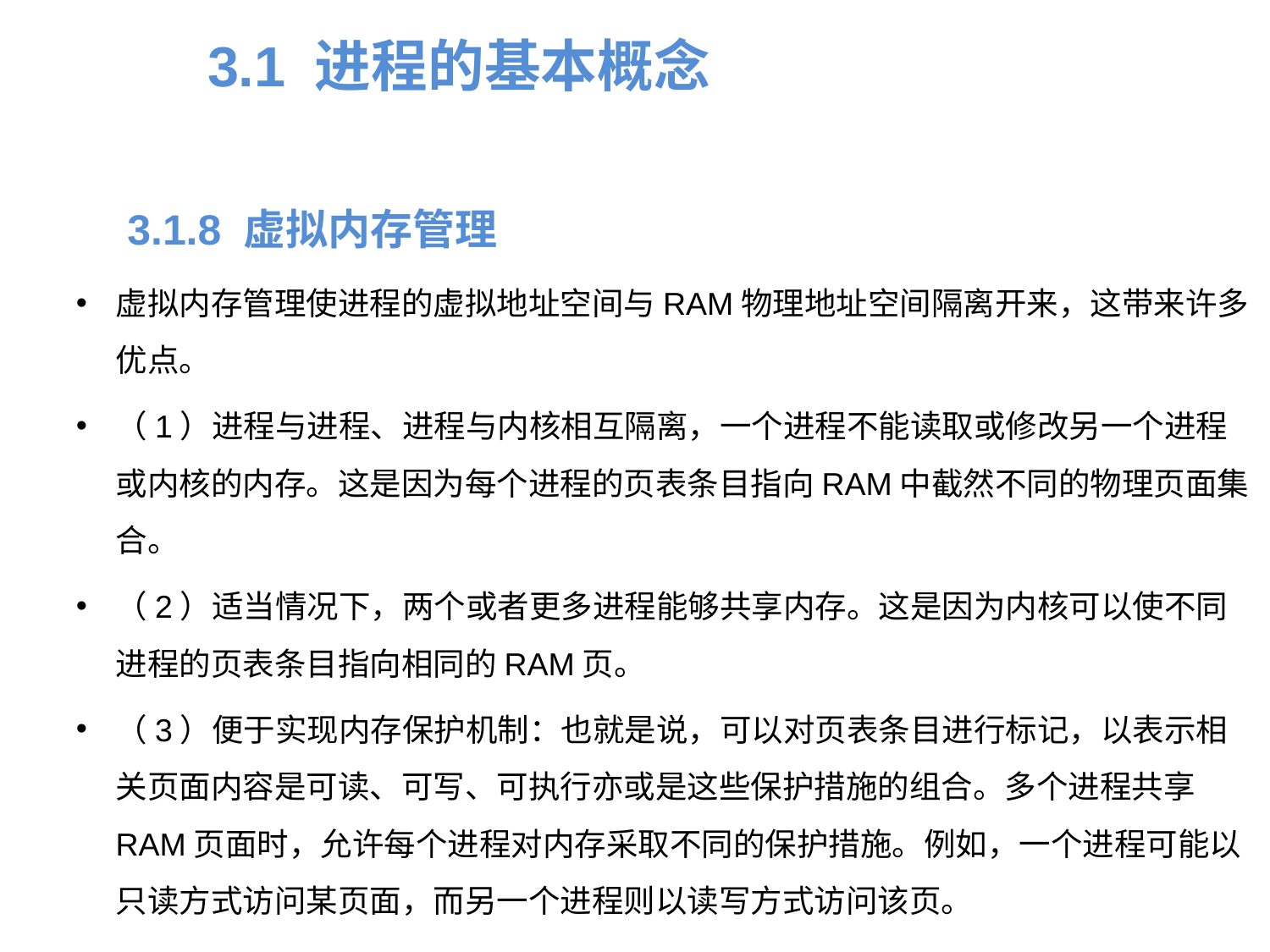

3.1 进程的基本概念
3.1.8 虚拟内存管理
虚拟内存管理使进程的虚拟地址空间与RAM物理地址空间隔离开来，这带来许多优点。
（1）进程与进程、进程与内核相互隔离，一个进程不能读取或修改另一个进程或内核的内存。这是因为每个进程的页表条目指向RAM中截然不同的物理页面集合。
（2）适当情况下，两个或者更多进程能够共享内存。这是因为内核可以使不同进程的页表条目指向相同的RAM页。
（3）便于实现内存保护机制：也就是说，可以对页表条目进行标记，以表示相关页面内容是可读、可写、可执行亦或是这些保护措施的组合。多个进程共享RAM页面时，允许每个进程对内存采取不同的保护措施。例如，一个进程可能以只读方式访问某页面，而另一个进程则以读写方式访问该页。